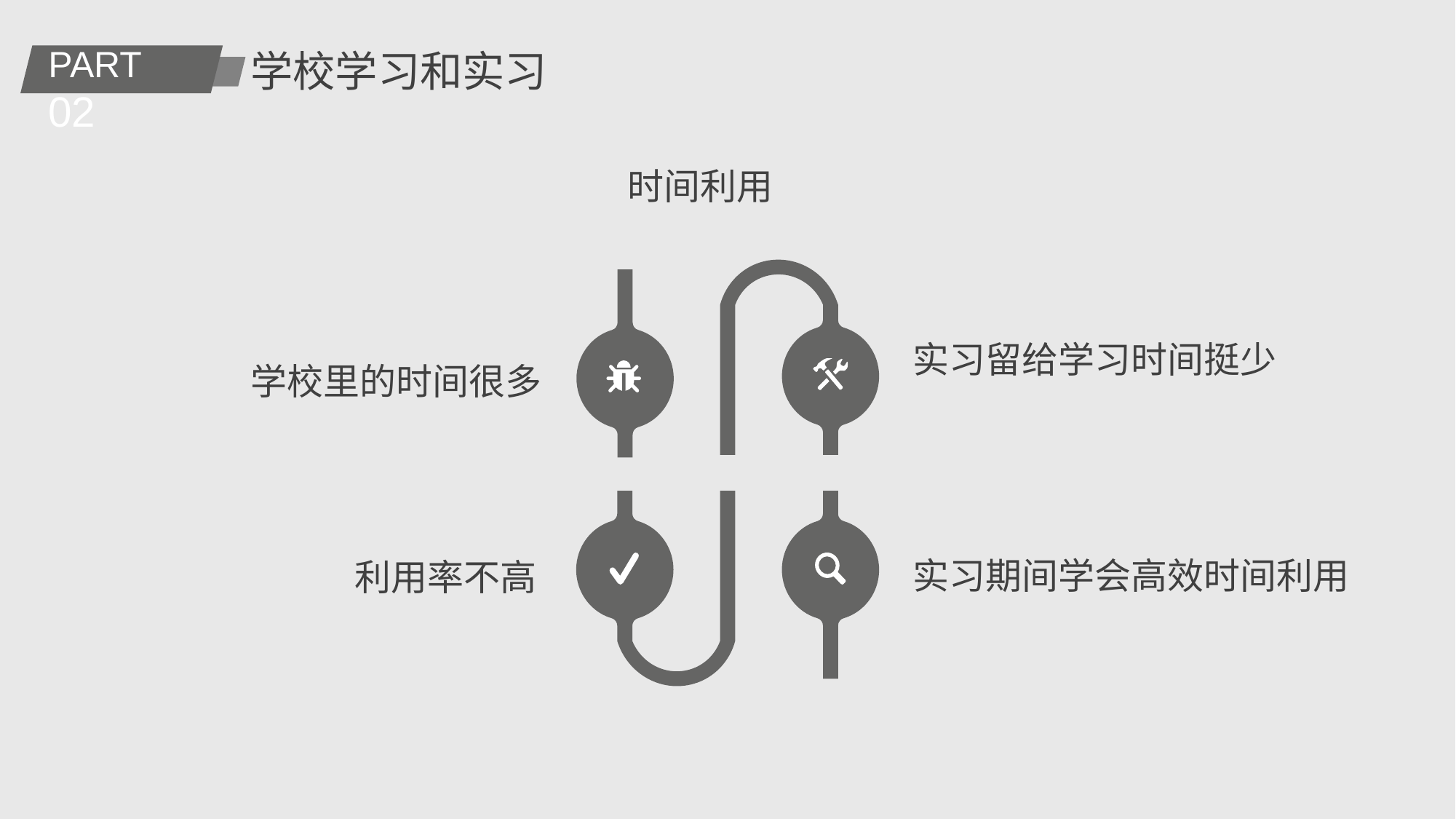

PART 02
学校学习和实习

时间利用

 实习留给学习时间挺少

学校里的时间很多

 实习期间学会高效时间利用

利用率不高